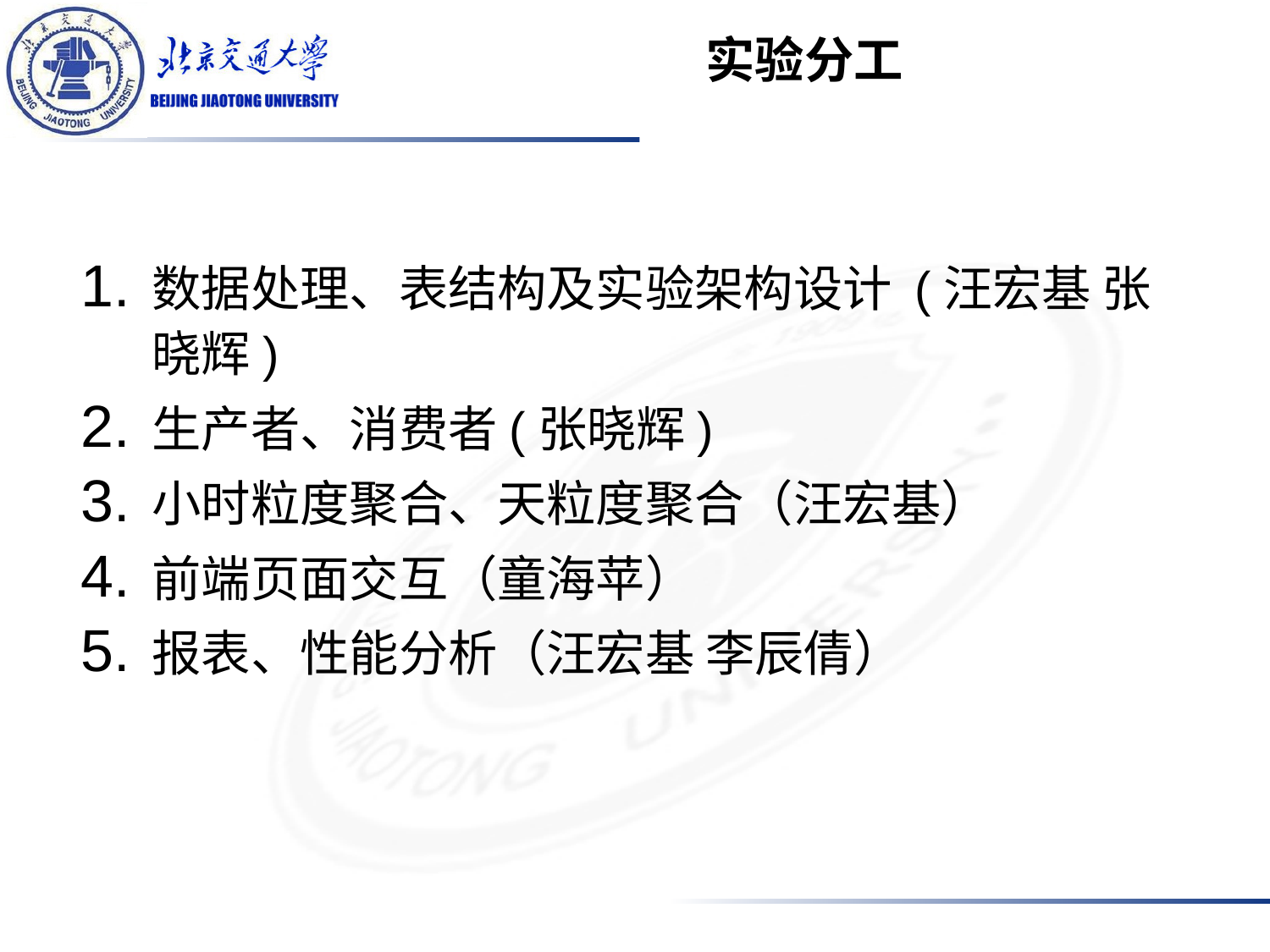

# 实验分工

数据处理、表结构及实验架构设计 (汪宏基 张晓辉)
生产者、消费者(张晓辉)
小时粒度聚合、天粒度聚合（汪宏基）
前端页面交互（童海苹）
报表、性能分析（汪宏基 李辰倩）